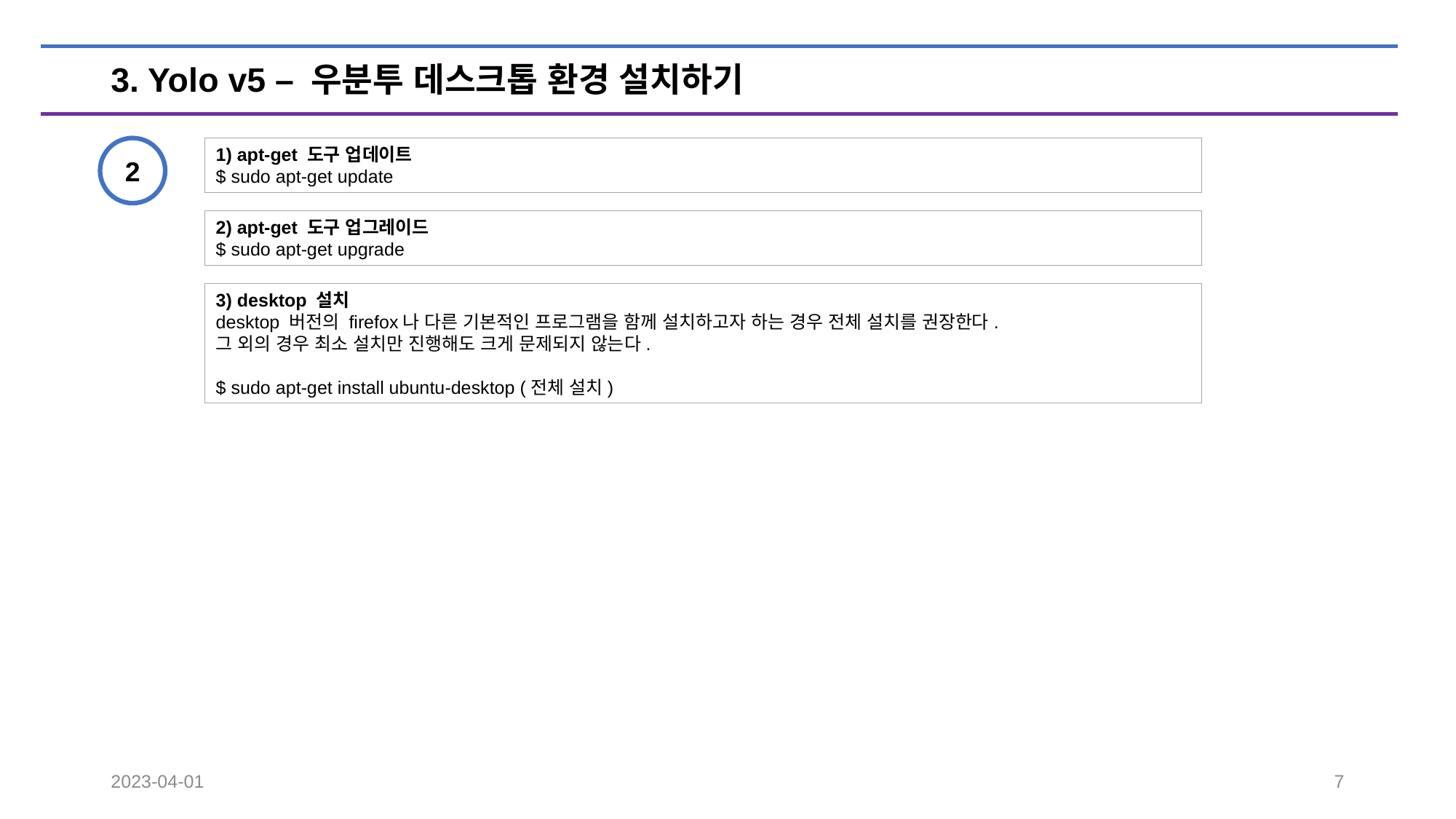

# 3. Yolo v5 – 우분투 데스크톱 환경 설치하기
2
1) apt-get 도구 업데이트
$ sudo apt-get update
2) apt-get 도구 업그레이드
$ sudo apt-get upgrade
3) desktop 설치
desktop 버전의 firefox나 다른 기본적인 프로그램을 함께 설치하고자 하는 경우 전체 설치를 권장한다.
그 외의 경우 최소 설치만 진행해도 크게 문제되지 않는다.

$ sudo apt-get install ubuntu-desktop (전체 설치)
2023-04-01
7